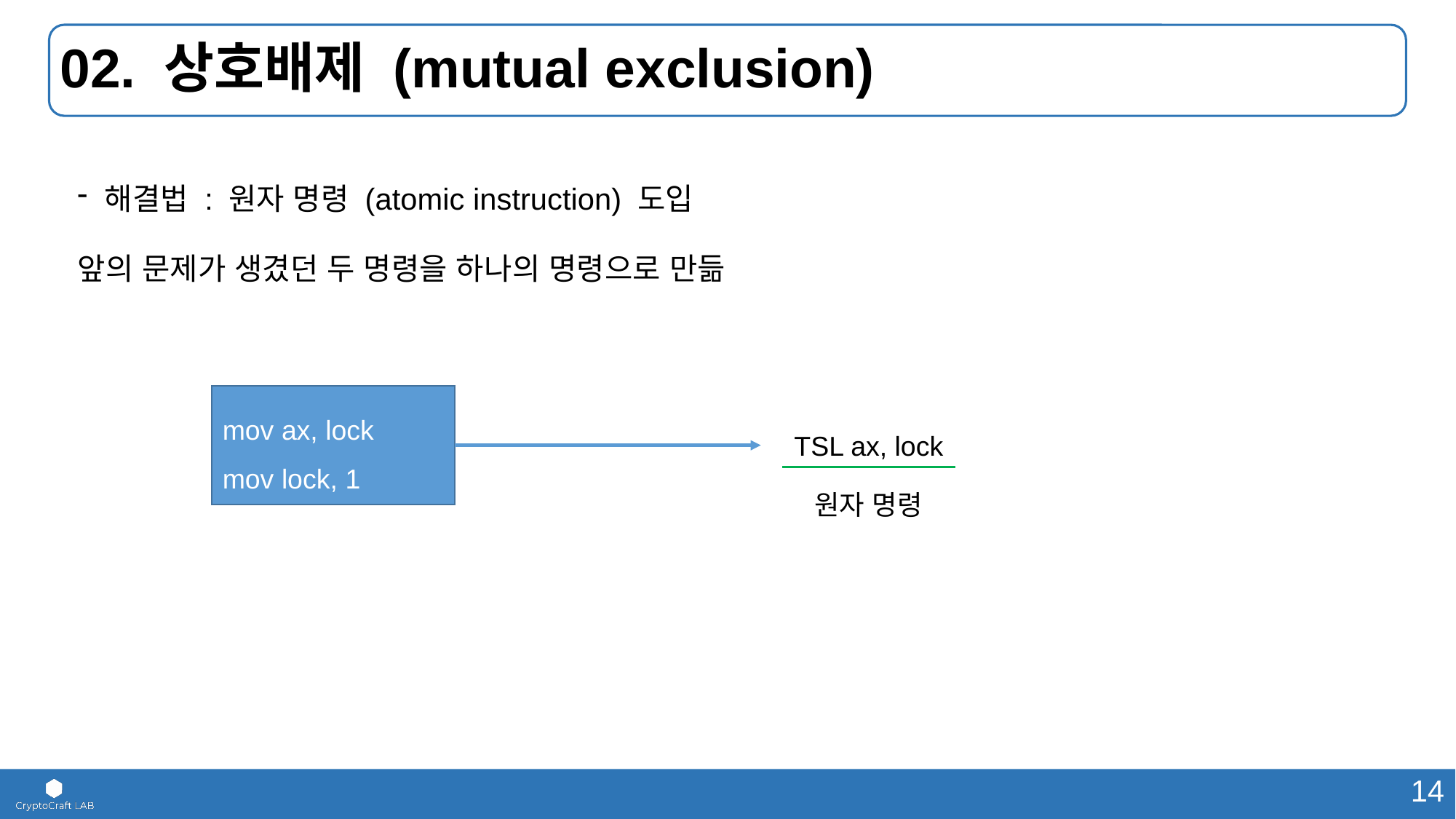

# 02. 상호배제 (mutual exclusion)
해결법 : 원자 명령 (atomic instruction) 도입
앞의 문제가 생겼던 두 명령을 하나의 명령으로 만듦
mov ax, lock
mov lock, 1
TSL ax, lock
원자 명령